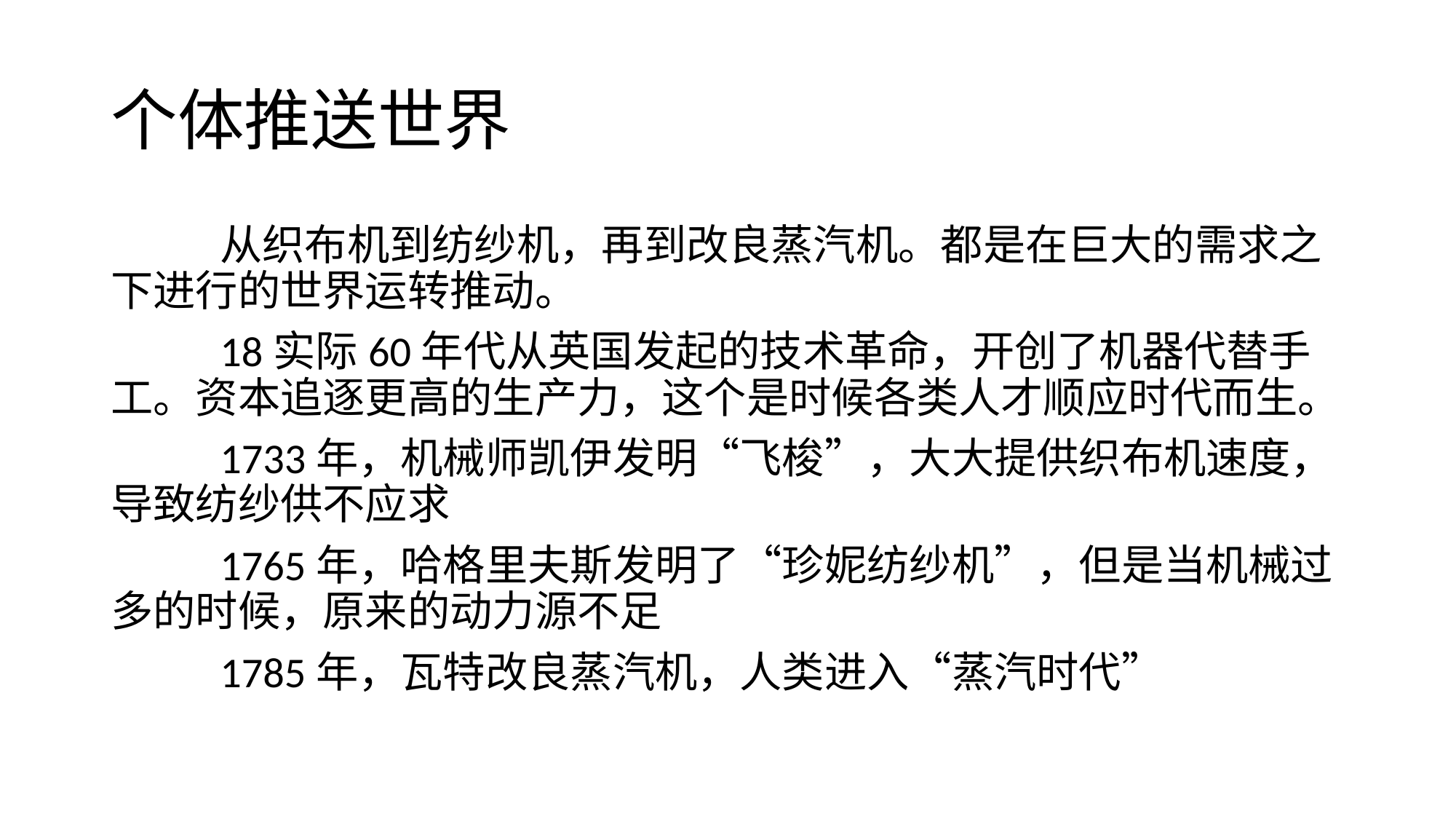

# 个体推送世界
	从织布机到纺纱机，再到改良蒸汽机。都是在巨大的需求之下进行的世界运转推动。
	18实际60年代从英国发起的技术革命，开创了机器代替手工。资本追逐更高的生产力，这个是时候各类人才顺应时代而生。
	1733年，机械师凯伊发明“飞梭”，大大提供织布机速度，导致纺纱供不应求
	1765年，哈格里夫斯发明了“珍妮纺纱机”，但是当机械过多的时候，原来的动力源不足
	1785年，瓦特改良蒸汽机，人类进入“蒸汽时代”